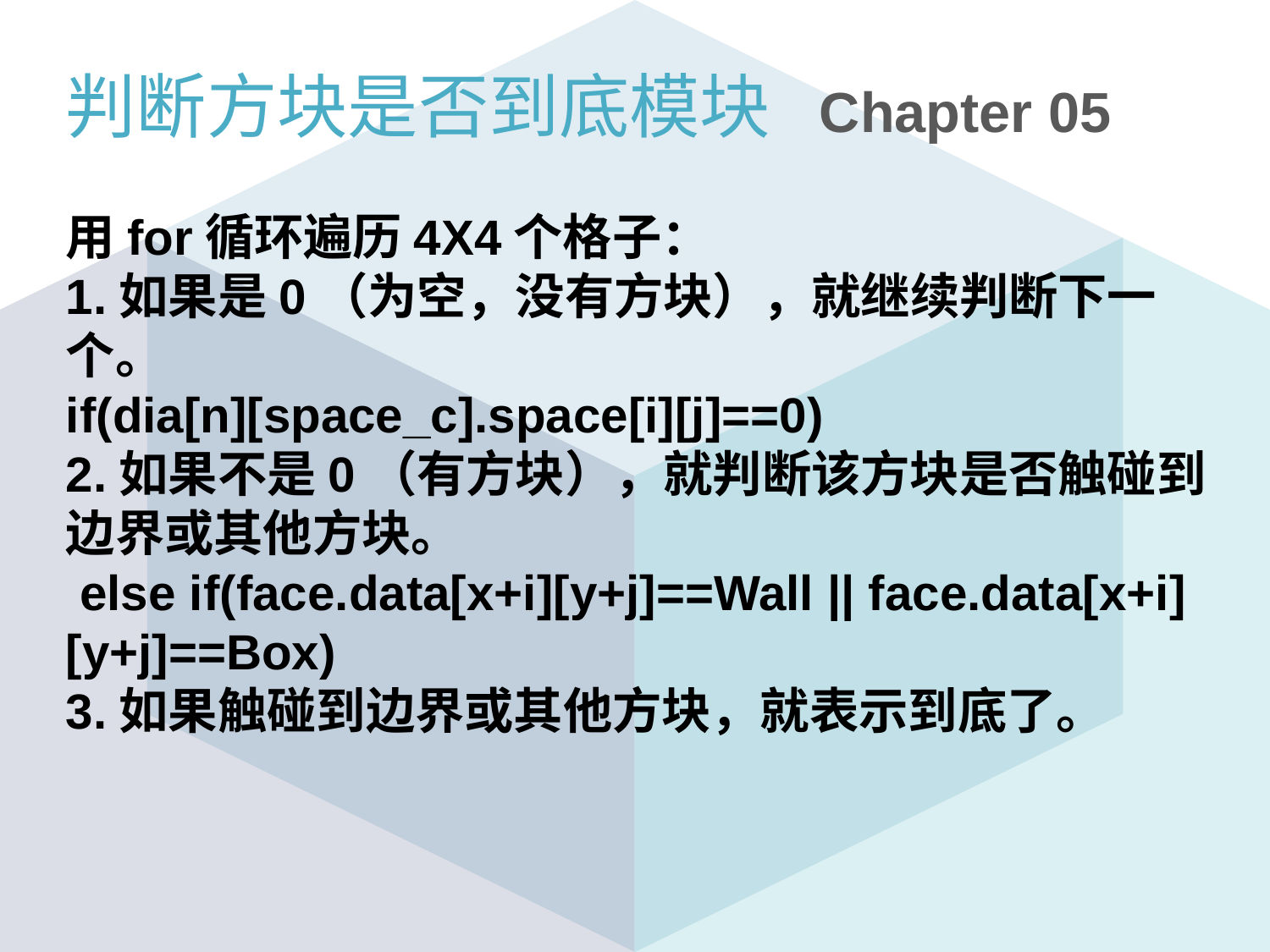

判断方块是否到底模块  Chapter 05

用for循环遍历4X4个格子：
1.如果是0（为空，没有方块），就继续判断下一个。
if(dia[n][space_c].space[i][j]==0)
2.如果不是0（有方块），就判断该方块是否触碰到边界或其他方块。
 else if(face.data[x+i][y+j]==Wall || face.data[x+i][y+j]==Box)
3.如果触碰到边界或其他方块，就表示到底了。